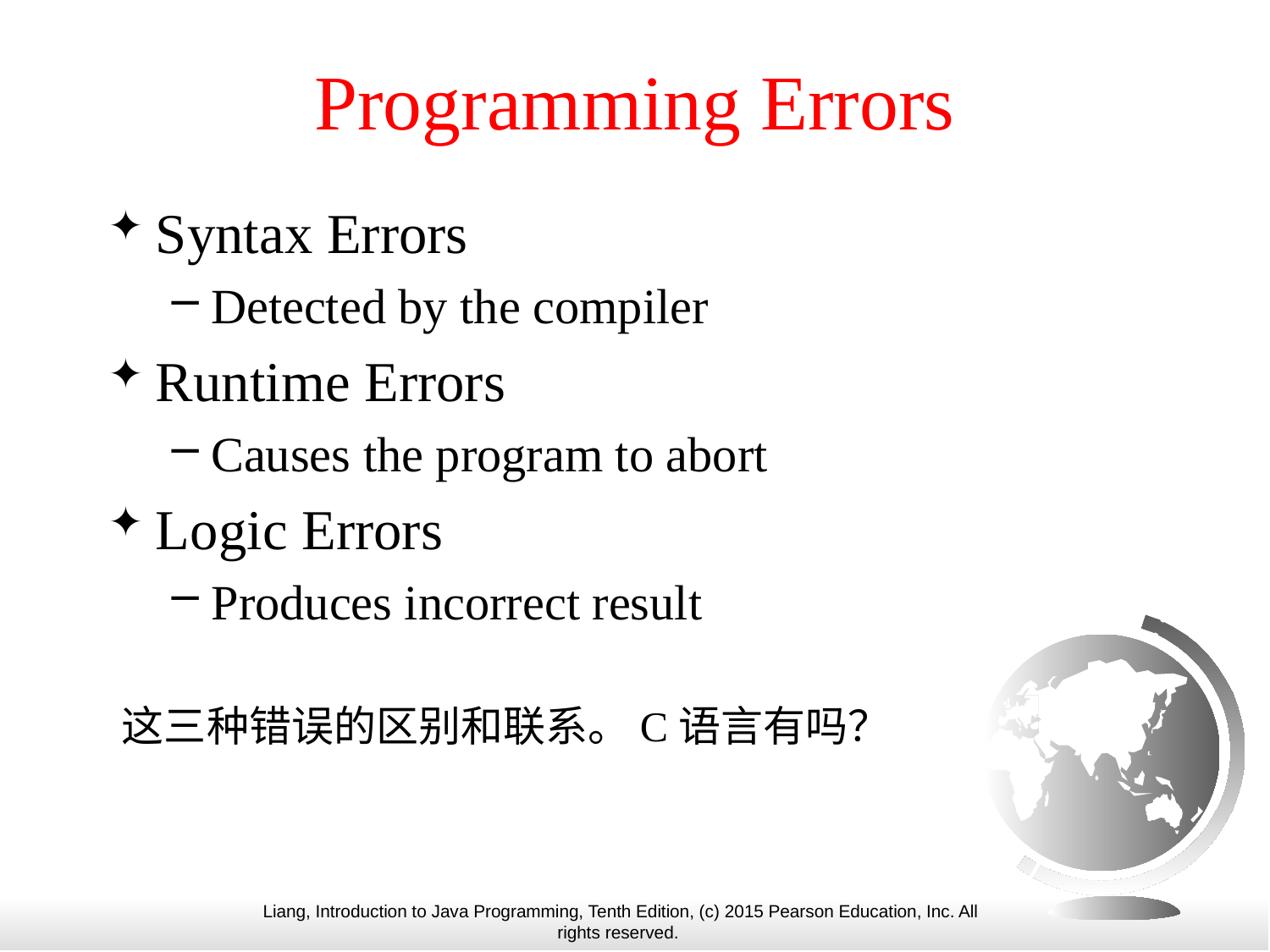

# Programming Errors
Syntax Errors
Detected by the compiler
Runtime Errors
Causes the program to abort
Logic Errors
Produces incorrect result
这三种错误的区别和联系。C语言有吗？
53